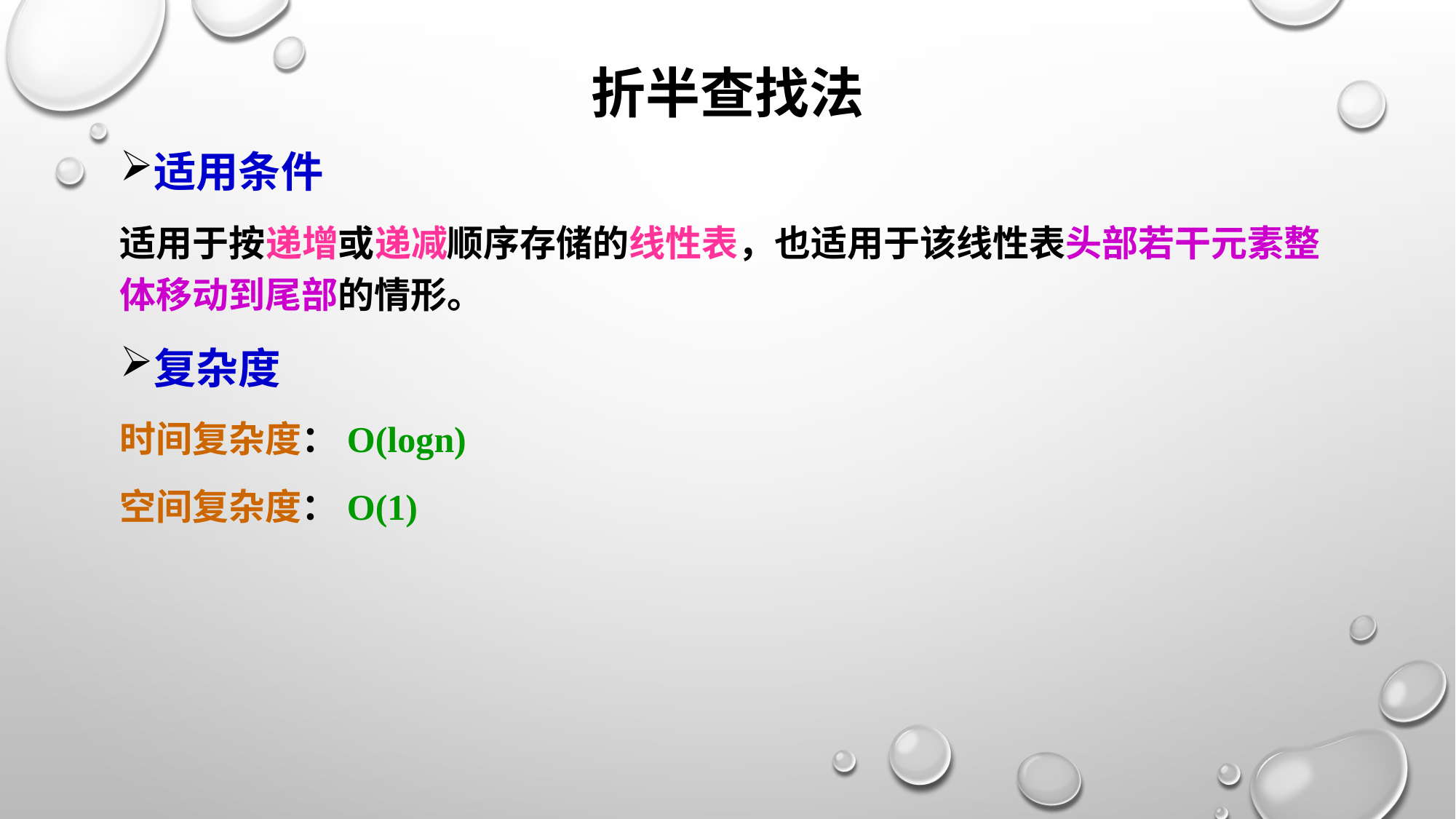

# 折半查找法
适用条件
适用于按递增或递减顺序存储的线性表，也适用于该线性表头部若干元素整体移动到尾部的情形。
复杂度
时间复杂度：O(logn)
空间复杂度：O(1)